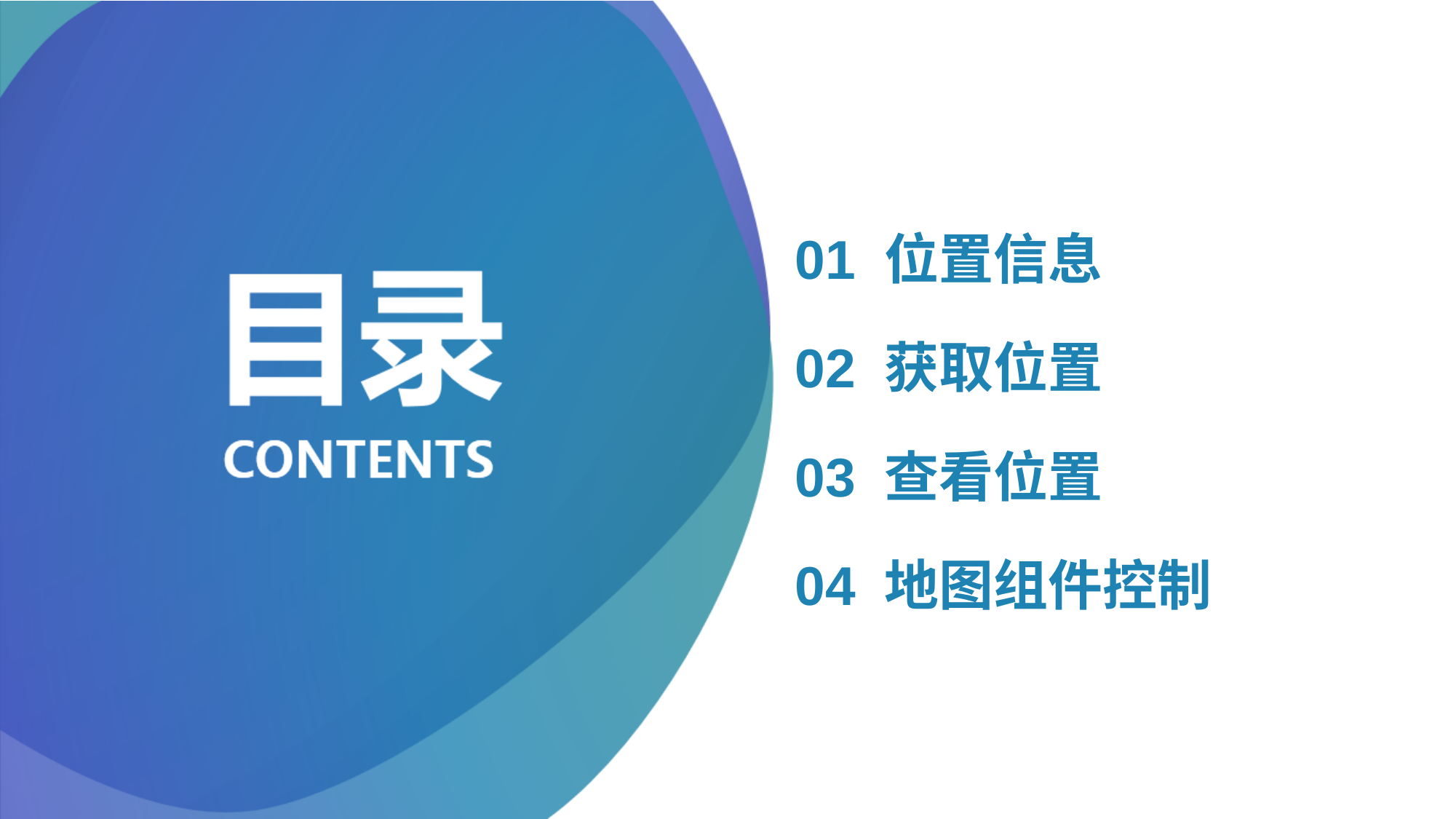

01 位置信息
02 获取位置
03 查看位置
04 地图组件控制